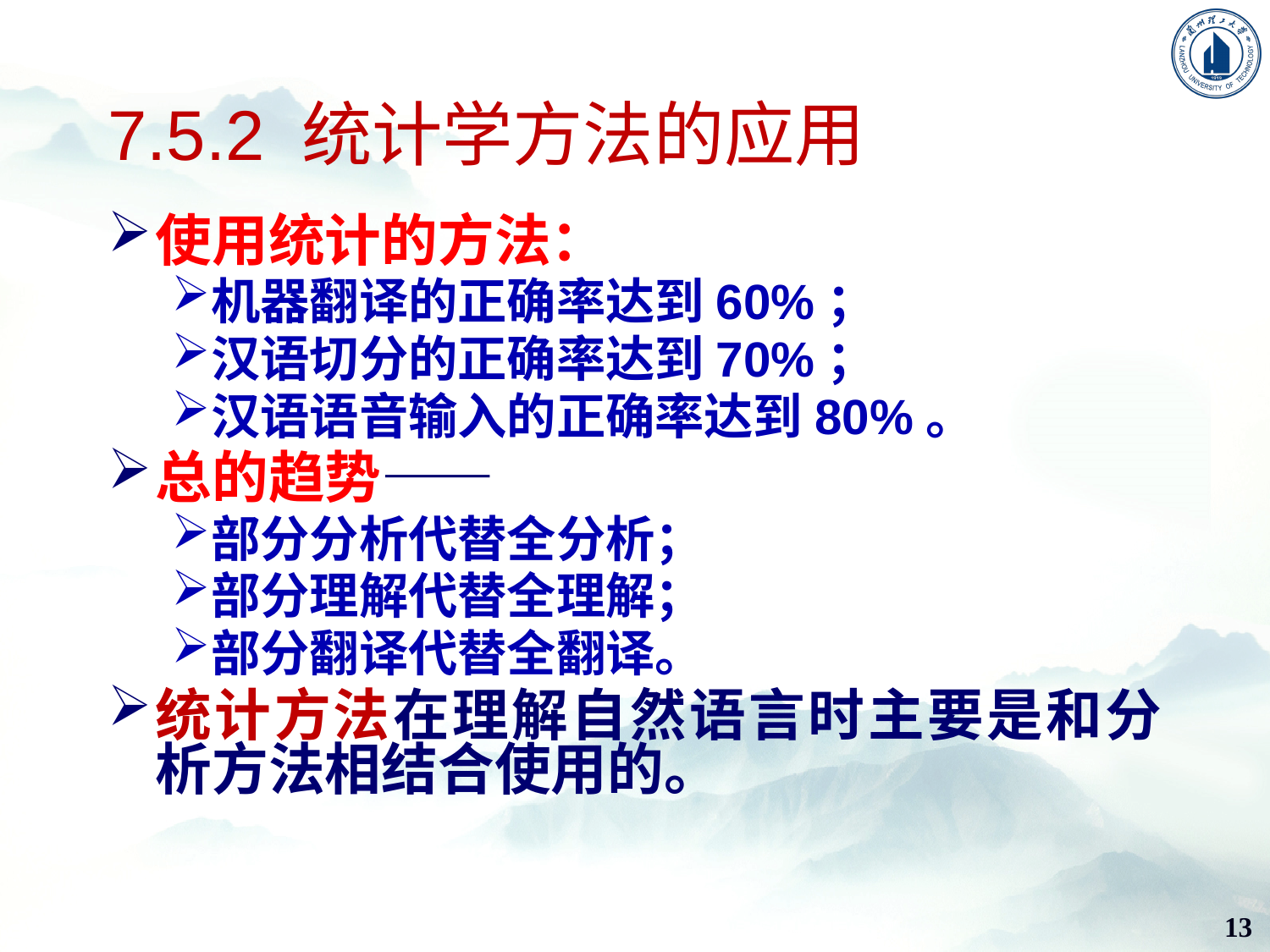

# 7.5.2 统计学方法的应用
使用统计的方法：
机器翻译的正确率达到60%；
汉语切分的正确率达到70%；
汉语语音输入的正确率达到80%。
总的趋势——
部分分析代替全分析；
部分理解代替全理解；
部分翻译代替全翻译。
统计方法在理解自然语言时主要是和分析方法相结合使用的。

13